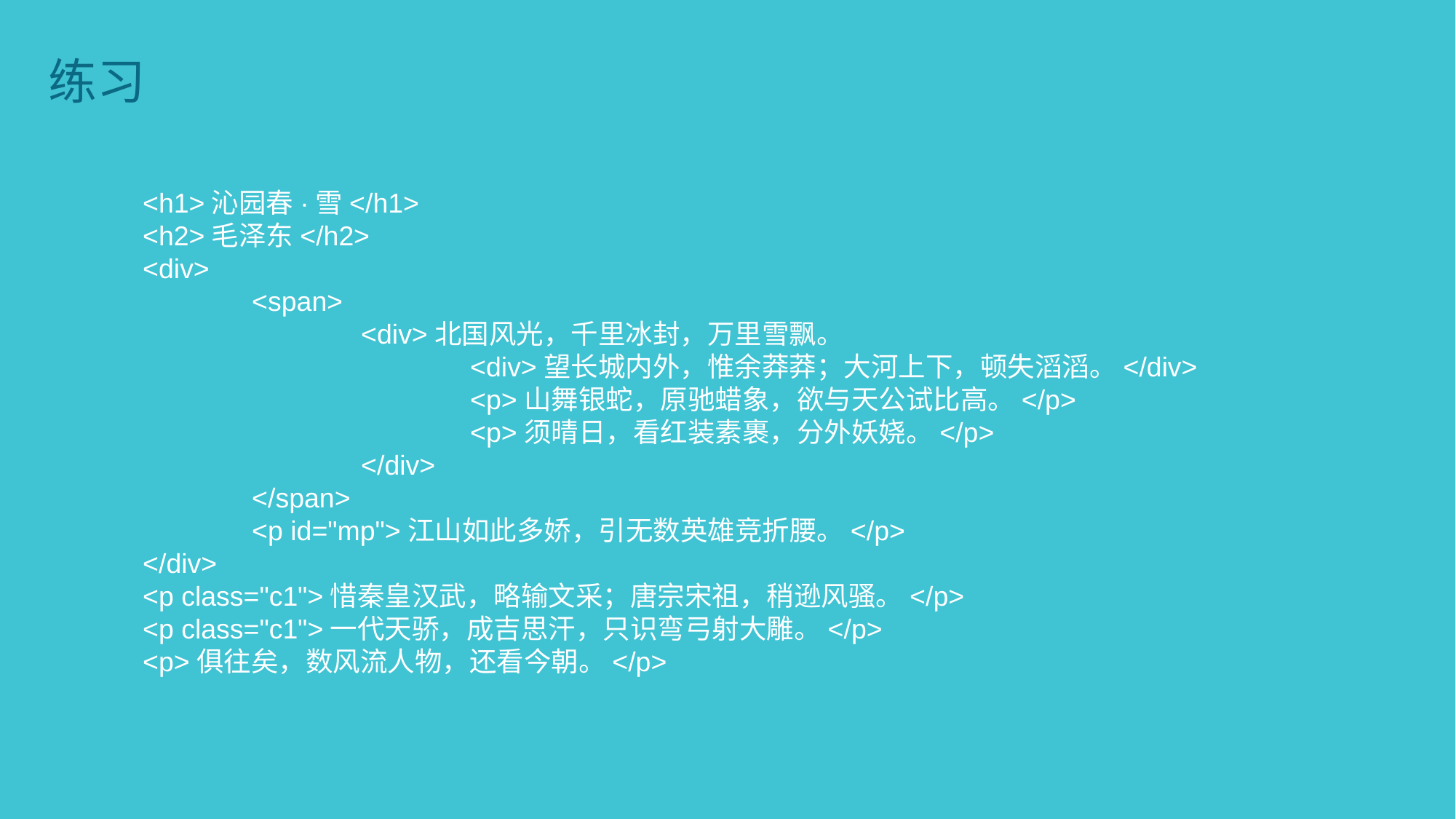

练习
<h1>沁园春·雪</h1>
<h2>毛泽东</h2>
<div>
	<span>
		<div>北国风光，千里冰封，万里雪飘。
			<div>望长城内外，惟余莽莽；大河上下，顿失滔滔。</div>
			<p>山舞银蛇，原驰蜡象，欲与天公试比高。</p>
			<p>须晴日，看红装素裹，分外妖娆。</p>
		</div>
	</span>
	<p id="mp">江山如此多娇，引无数英雄竞折腰。</p>
</div>
<p class="c1">惜秦皇汉武，略输文采；唐宗宋祖，稍逊风骚。</p>
<p class="c1">一代天骄，成吉思汗，只识弯弓射大雕。</p>
<p>俱往矣，数风流人物，还看今朝。</p>